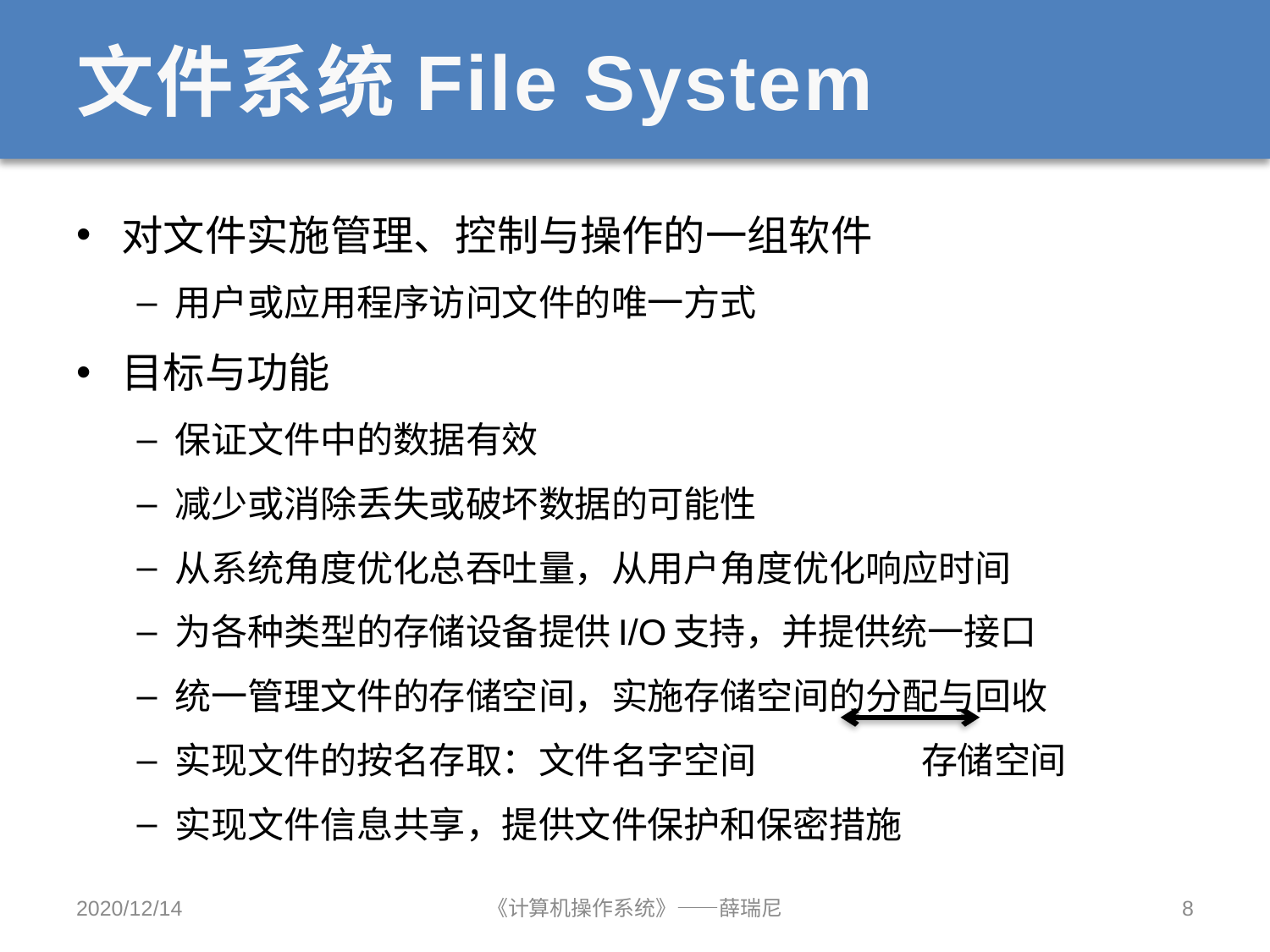

# 文件系统File System
对文件实施管理、控制与操作的一组软件
用户或应用程序访问文件的唯一方式
目标与功能
保证文件中的数据有效
减少或消除丢失或破坏数据的可能性
从系统角度优化总吞吐量，从用户角度优化响应时间
为各种类型的存储设备提供I/O支持，并提供统一接口
统一管理文件的存储空间，实施存储空间的分配与回收
实现文件的按名存取：文件名字空间                    存储空间
实现文件信息共享，提供文件保护和保密措施

2020/12/14
《计算机操作系统》——薛瑞尼
8